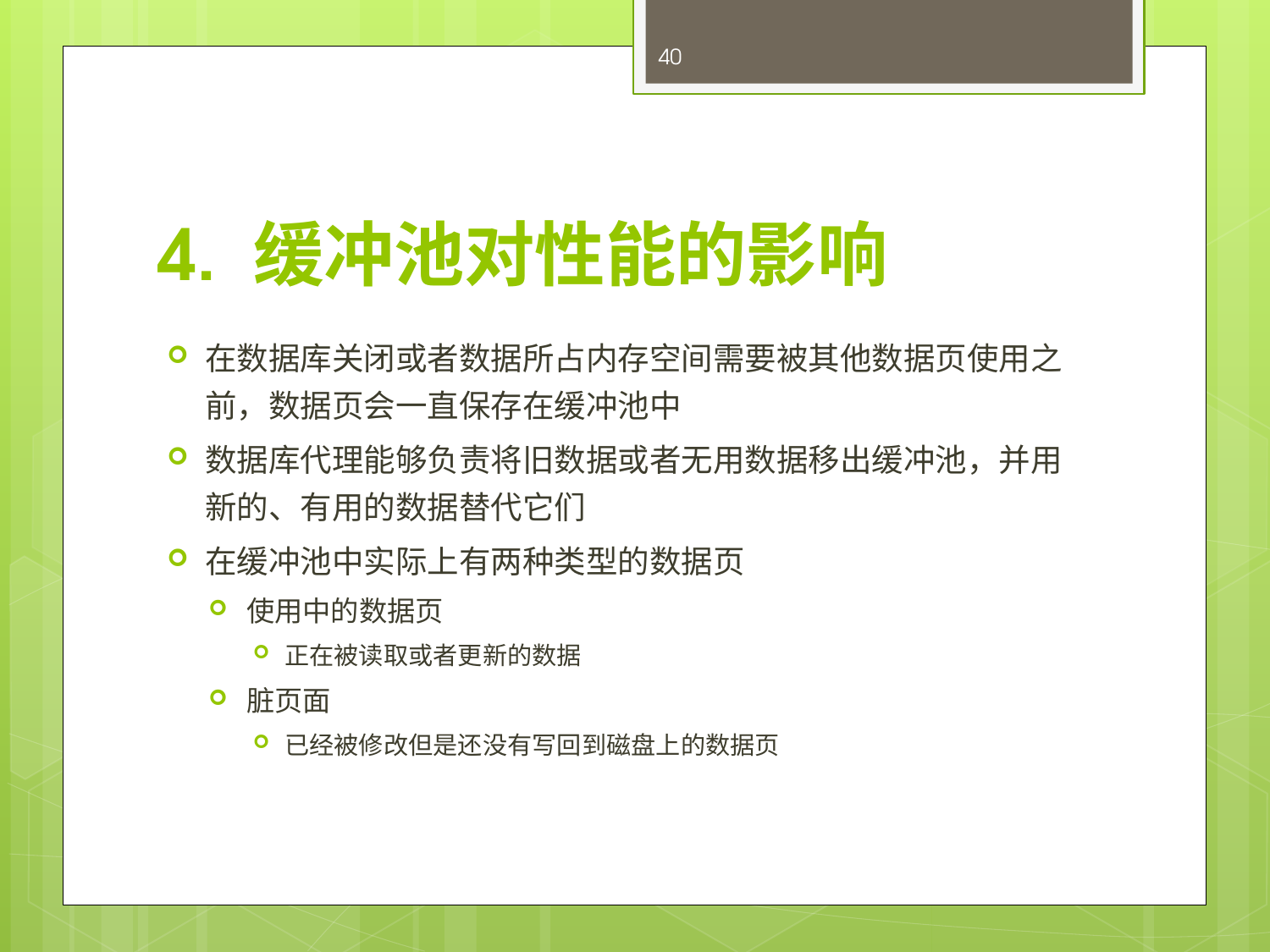

40
# 4. 缓冲池对性能的影响
在数据库关闭或者数据所占内存空间需要被其他数据页使用之前，数据页会一直保存在缓冲池中
数据库代理能够负责将旧数据或者无用数据移出缓冲池，并用新的、有用的数据替代它们
在缓冲池中实际上有两种类型的数据页
使用中的数据页
正在被读取或者更新的数据
脏页面
已经被修改但是还没有写回到磁盘上的数据页